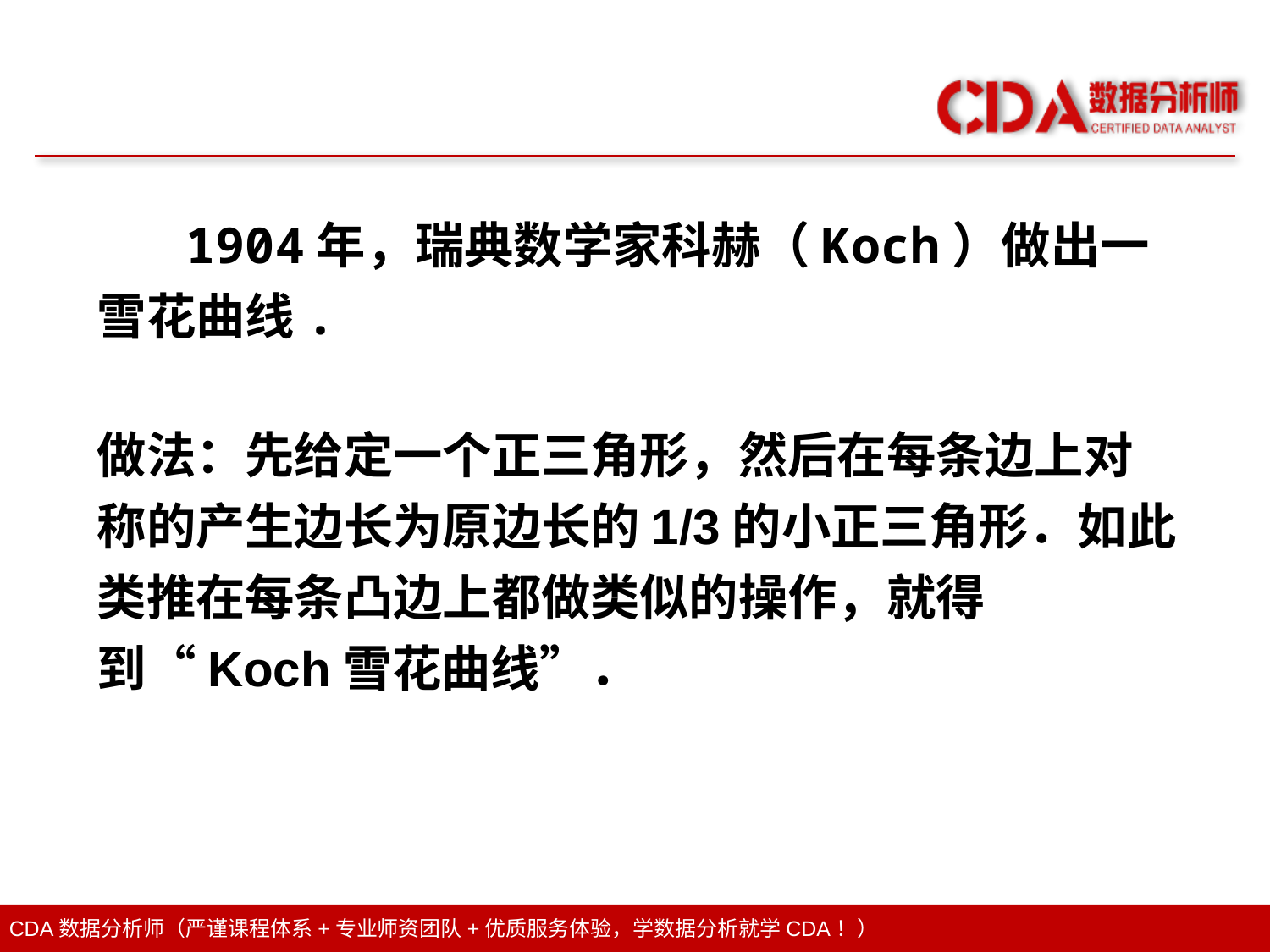

1904年，瑞典数学家科赫（Koch）做出一雪花曲线.
做法：先给定一个正三角形，然后在每条边上对
称的产生边长为原边长的1/3的小正三角形．如此
类推在每条凸边上都做类似的操作，就得到“Koch雪花曲线”．